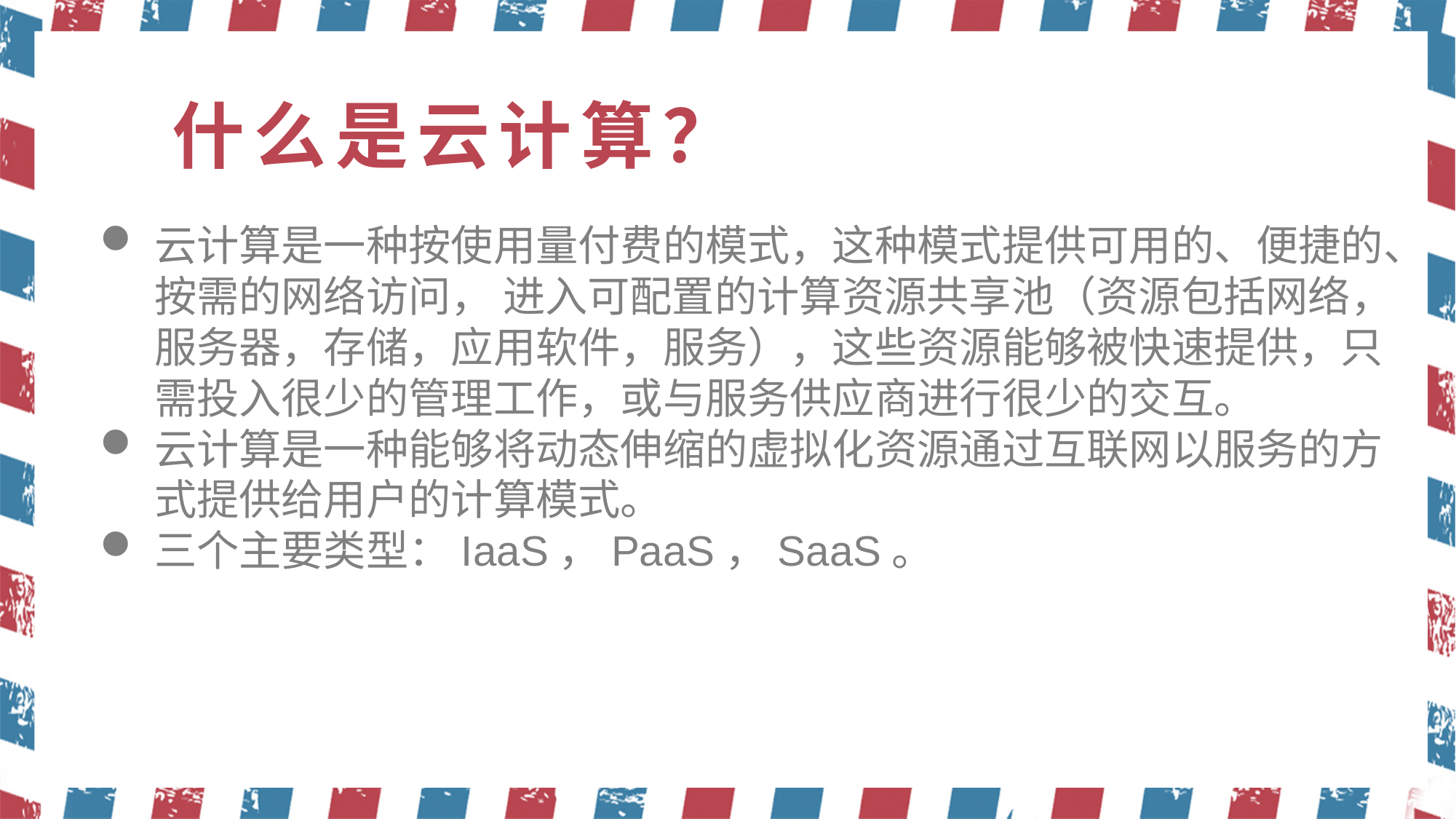

什么是云计算？
云计算是一种按使用量付费的模式，这种模式提供可用的、便捷的、按需的网络访问， 进入可配置的计算资源共享池（资源包括网络，服务器，存储，应用软件，服务），这些资源能够被快速提供，只需投入很少的管理工作，或与服务供应商进行很少的交互。
云计算是一种能够将动态伸缩的虚拟化资源通过互联网以服务的方式提供给用户的计算模式。
三个主要类型：IaaS，PaaS，SaaS。